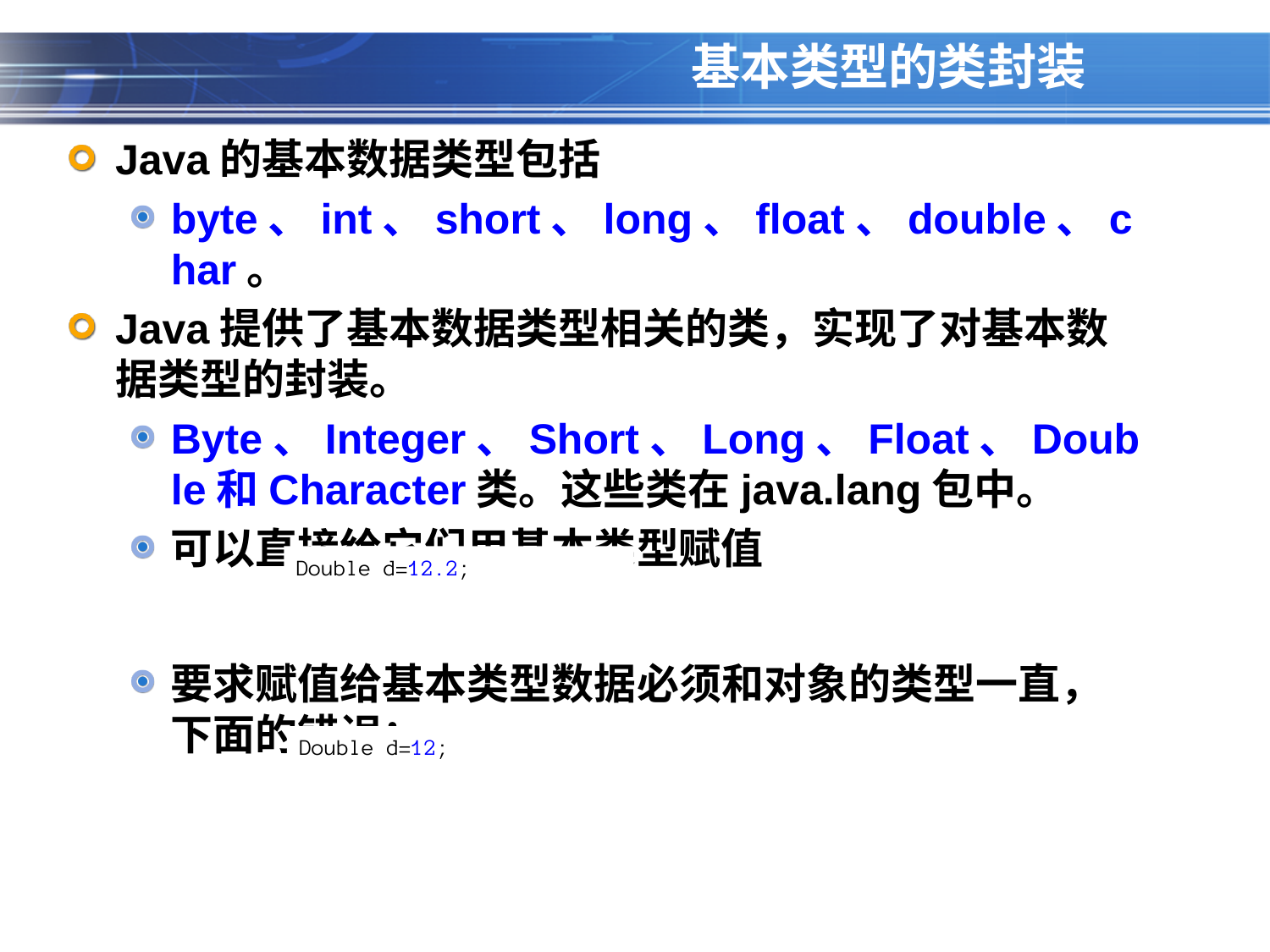

# 基本类型的类封装
Java的基本数据类型包括
byte、int、short、long、float、double、char。
Java提供了基本数据类型相关的类，实现了对基本数据类型的封装。
Byte、Integer、Short、Long、Float、Double和Character类。这些类在java.lang包中。
可以直接给它们用基本类型赋值

要求赋值给基本类型数据必须和对象的类型一直，下面的错误：

Double d=12.2;
Double d=12;